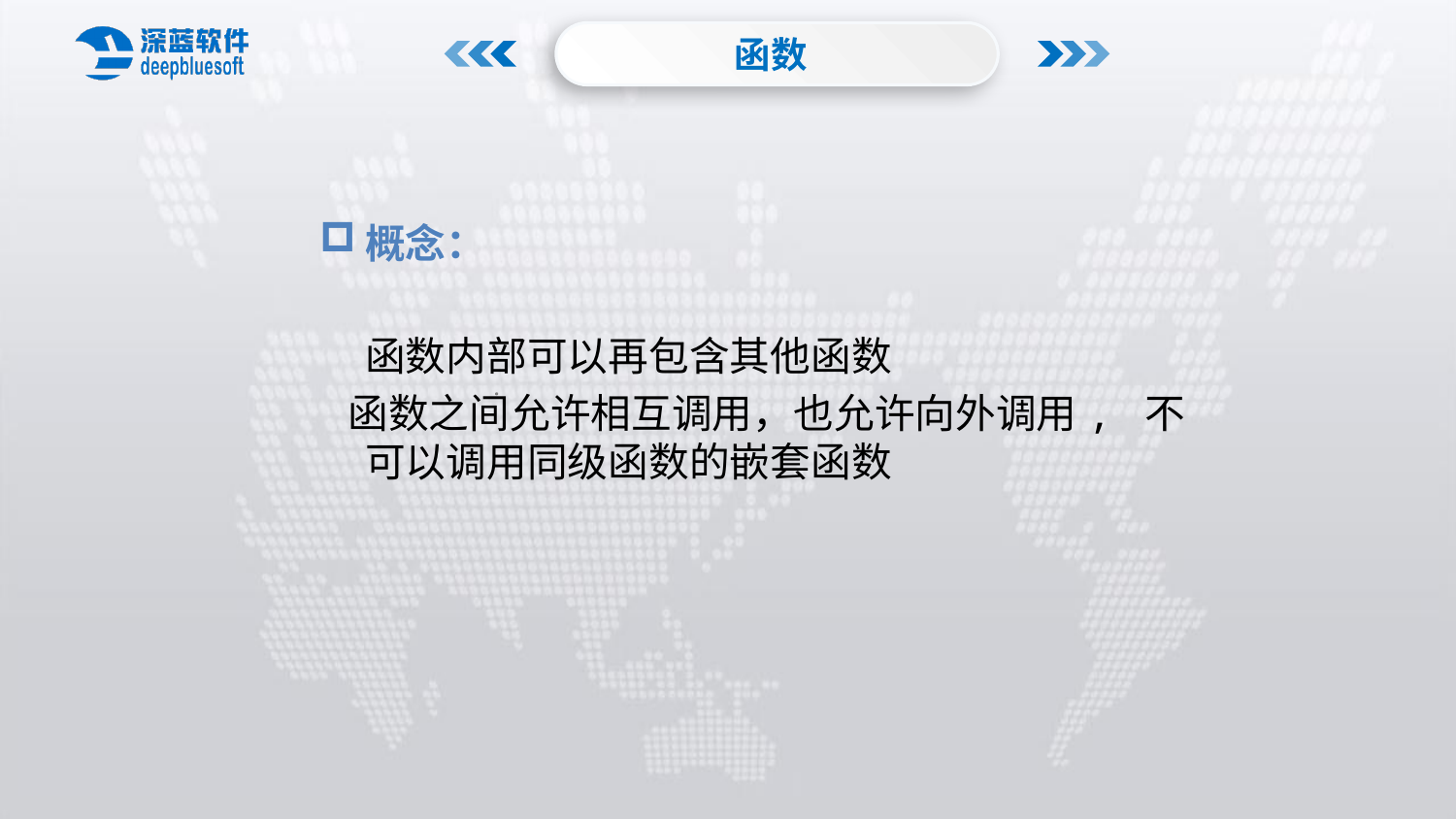

函数

概念：

 	函数内部可以再包含其他函数
  函数之间允许相互调用，也允许向外调用, 不可以调用同级函数的嵌套函数